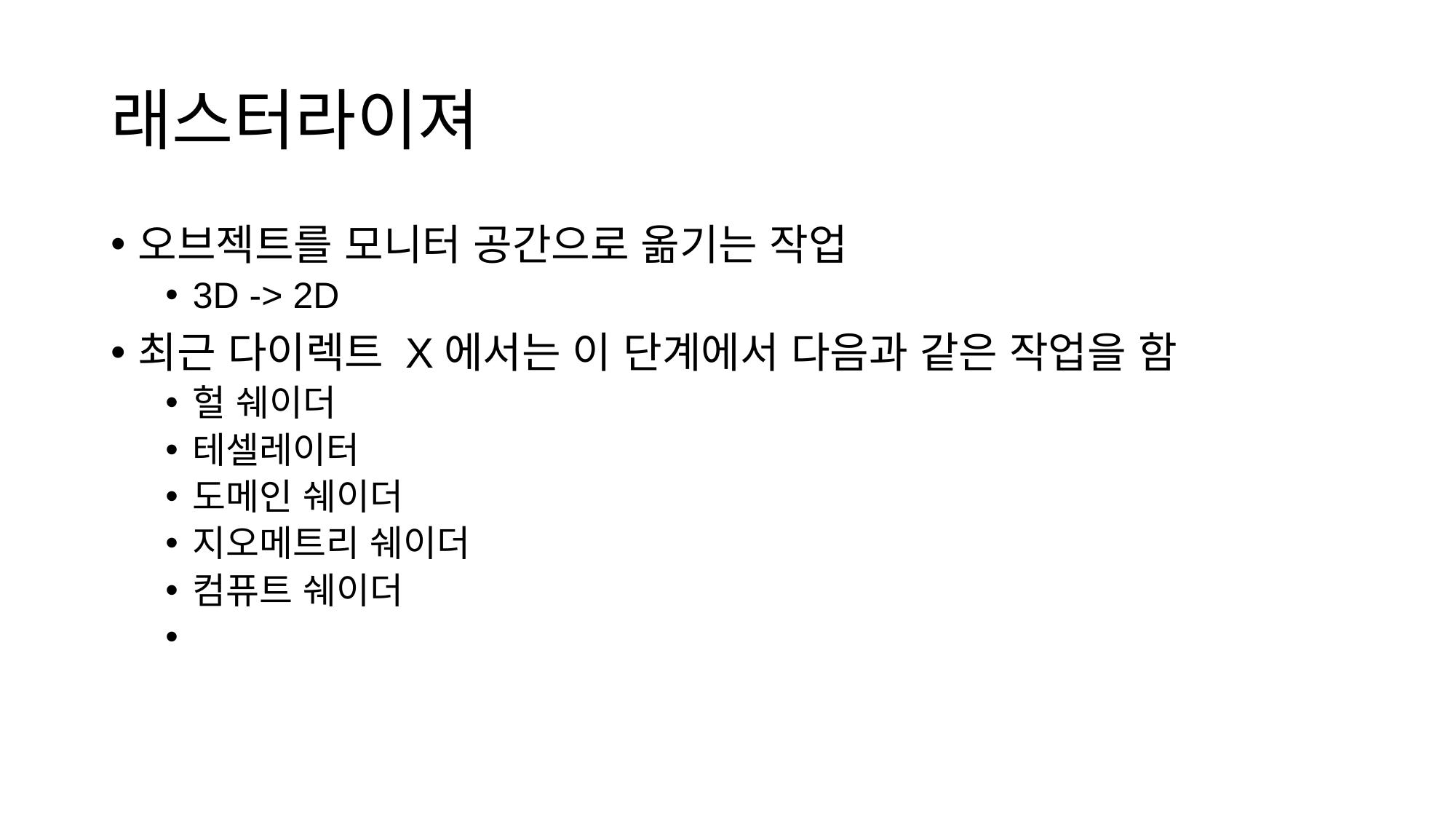

# 래스터라이져
오브젝트를 모니터 공간으로 옮기는 작업
3D -> 2D
최근 다이렉트 X에서는 이 단계에서 다음과 같은 작업을 함
헐 쉐이더
테셀레이터
도메인 쉐이더
지오메트리 쉐이더
컴퓨트 쉐이더